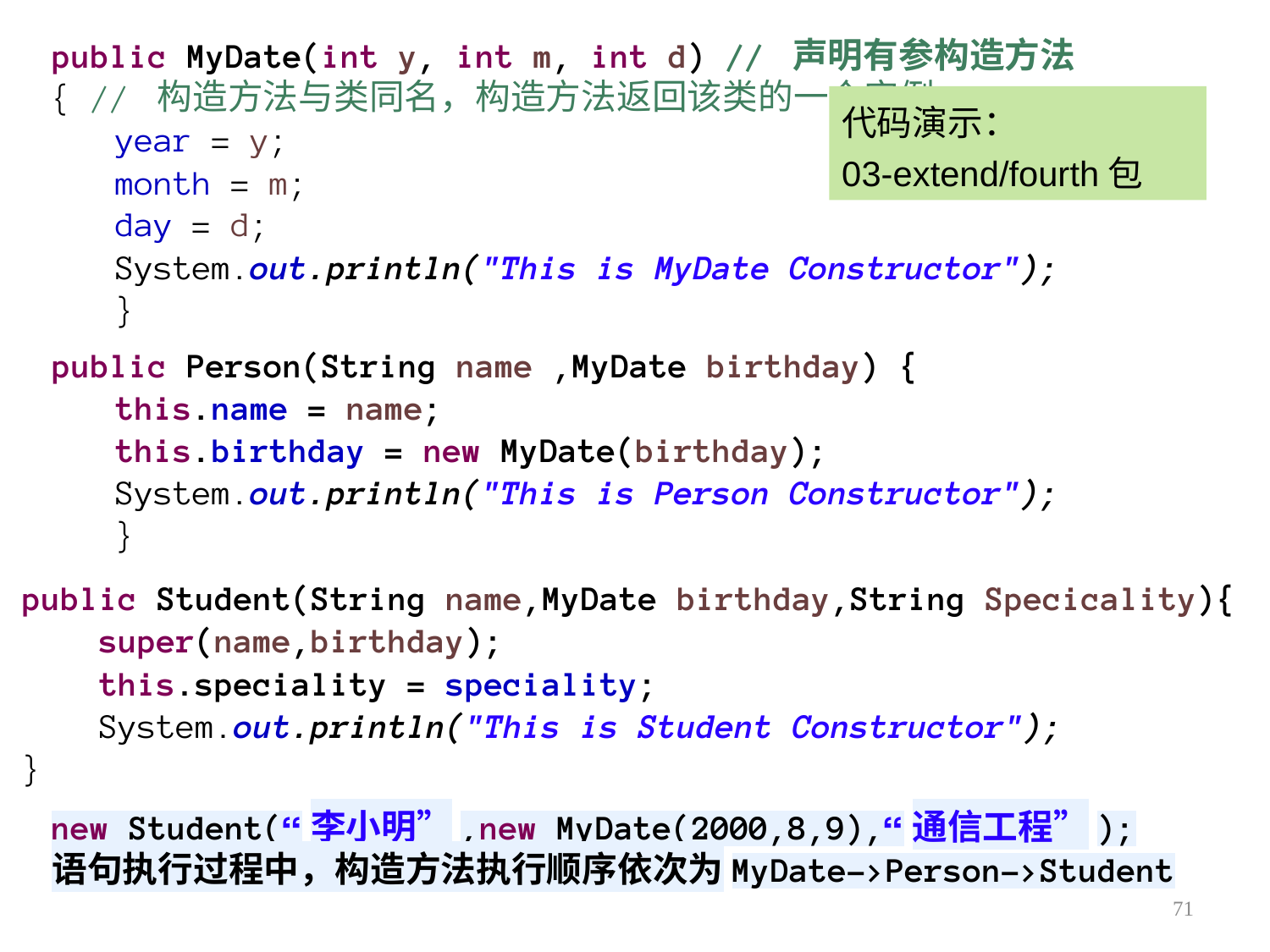

public MyDate(int y, int m, int d) // 声明有参构造方法
{ // 构造方法与类同名，构造方法返回该类的一个实例
year = y;
month = m;
day = d;
System.out.println("This is MyDate Constructor");
}
代码演示：
03-extend/fourth包
public Person(String name ,MyDate birthday) {
this.name = name;
this.birthday = new MyDate(birthday);
System.out.println("This is Person Constructor");
}
public Student(String name,MyDate birthday,String Specicality){
    super(name,birthday);
    this.speciality = speciality;
    System.out.println("This is Student Constructor");
}
new Student(“李小明”,new MyDate(2000,8,9),“通信工程”);
语句执行过程中，构造方法执行顺序依次为MyDate->Person->Student
71